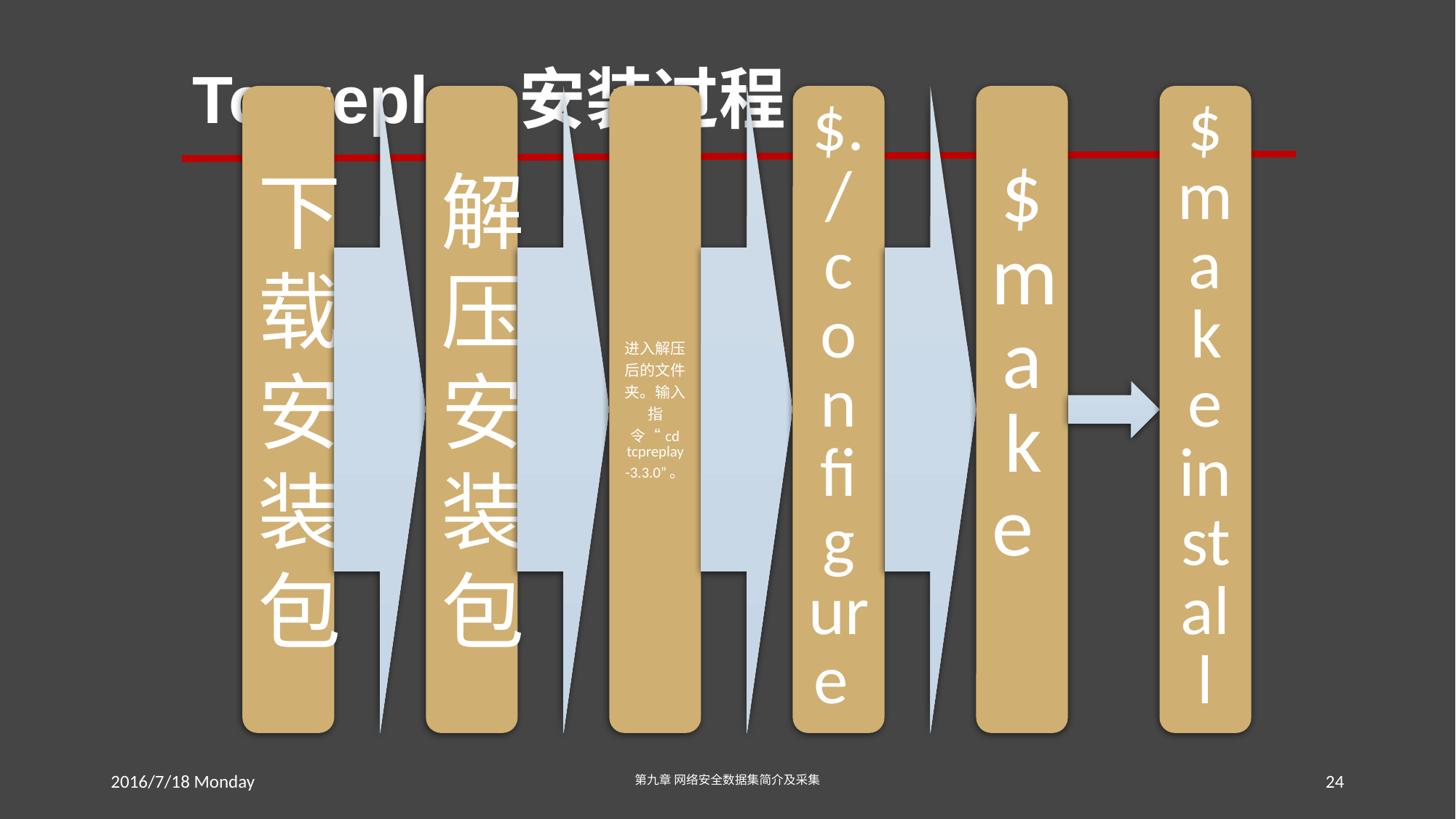

# Tcpreplay安装过程
进入解压后的文件夹。输入指令“cd tcpreplay-3.3.0”。
$make
$make install
2016/7/18 Monday
第九章 网络安全数据集简介及采集
24